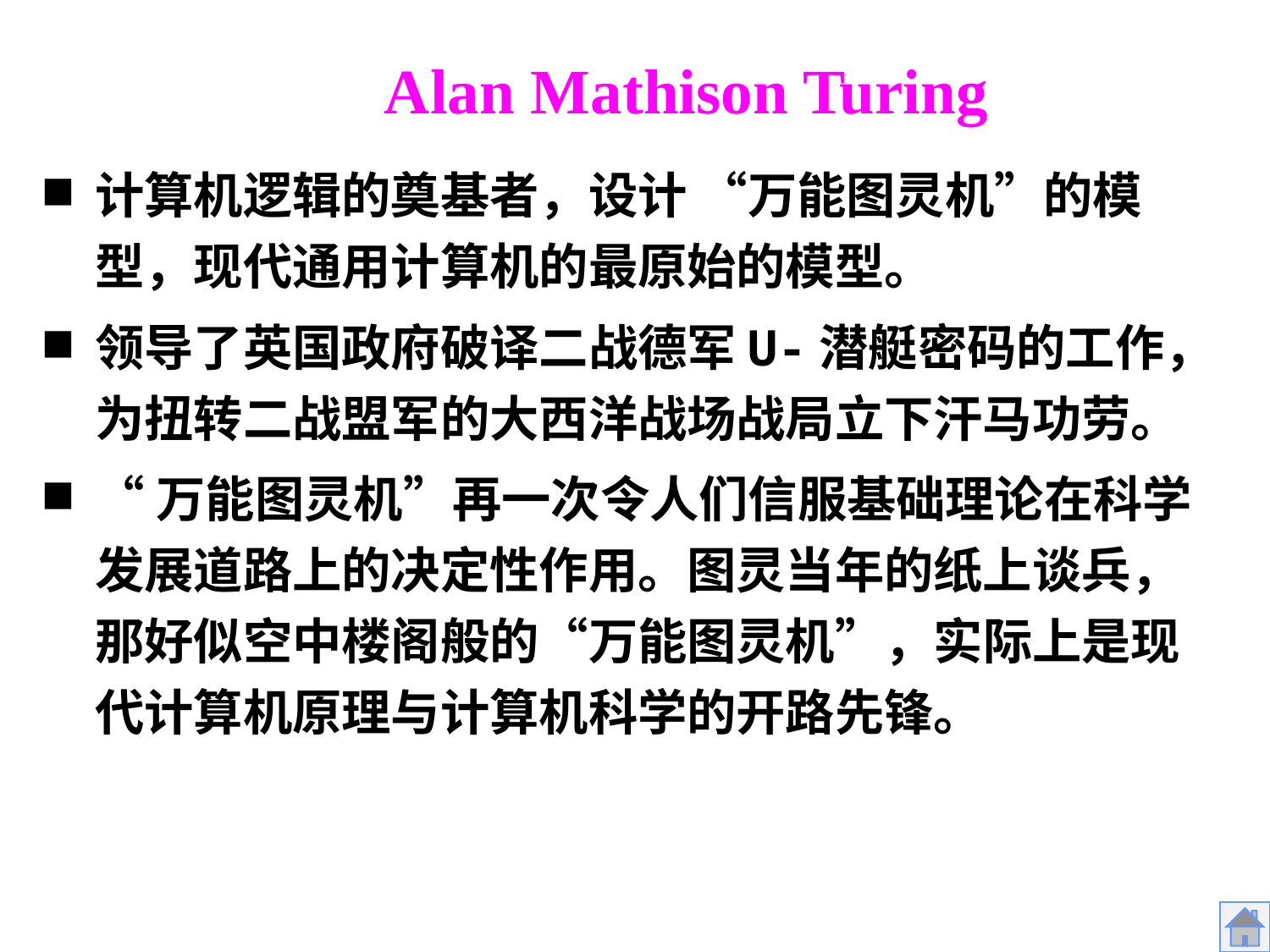

Alan Mathison Turing
计算机逻辑的奠基者，设计 “万能图灵机”的模型，现代通用计算机的最原始的模型。
领导了英国政府破译二战德军U-潜艇密码的工作，为扭转二战盟军的大西洋战场战局立下汗马功劳。
“万能图灵机”再一次令人们信服基础理论在科学发展道路上的决定性作用。图灵当年的纸上谈兵，那好似空中楼阁般的“万能图灵机”，实际上是现代计算机原理与计算机科学的开路先锋。